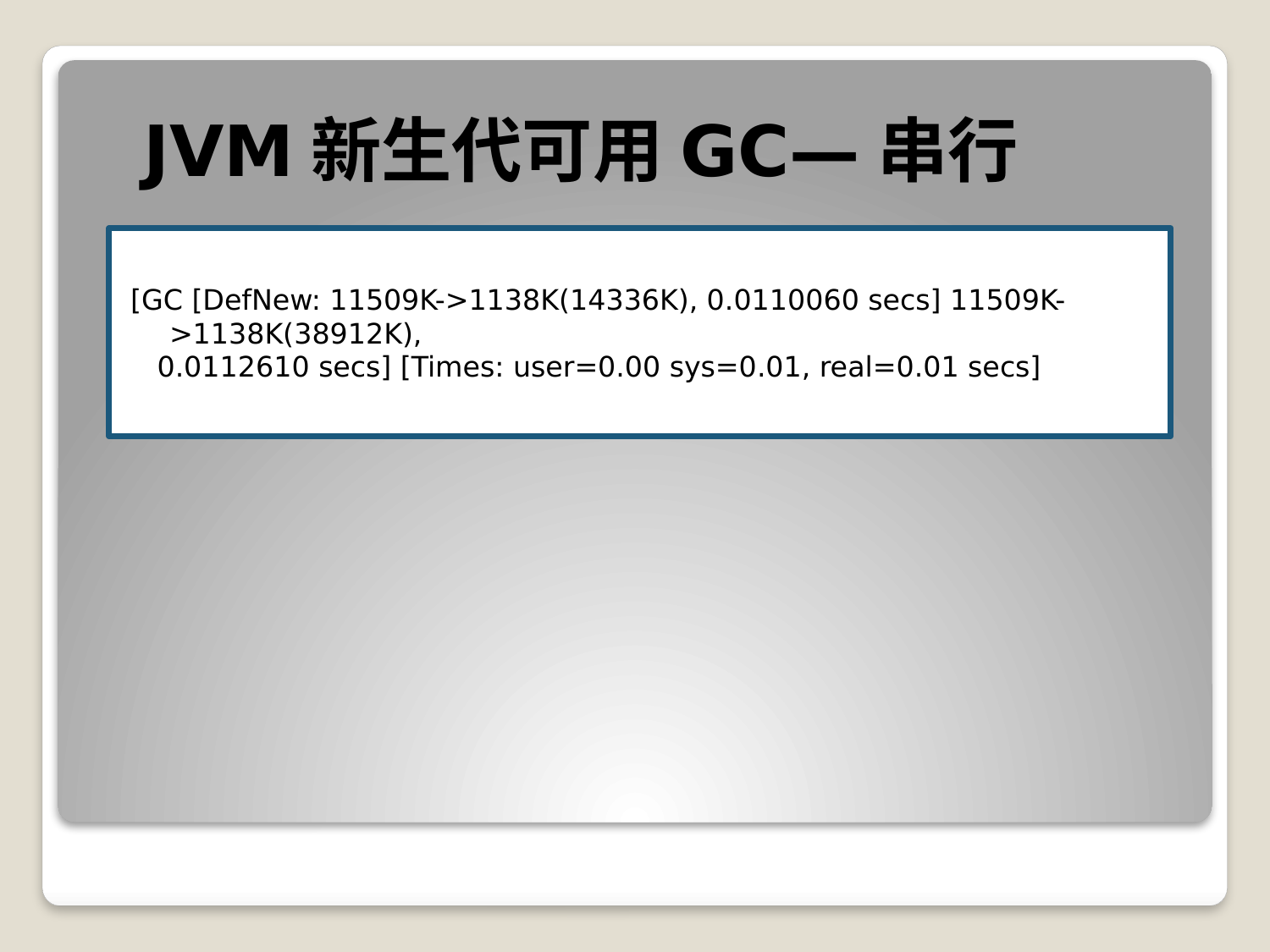

JVM新生代可用GC—串行
 [GC [DefNew: 11509K->1138K(14336K), 0.0110060 secs] 11509K->1138K(38912K),
    0.0112610 secs] [Times: user=0.00 sys=0.01, real=0.01 secs]